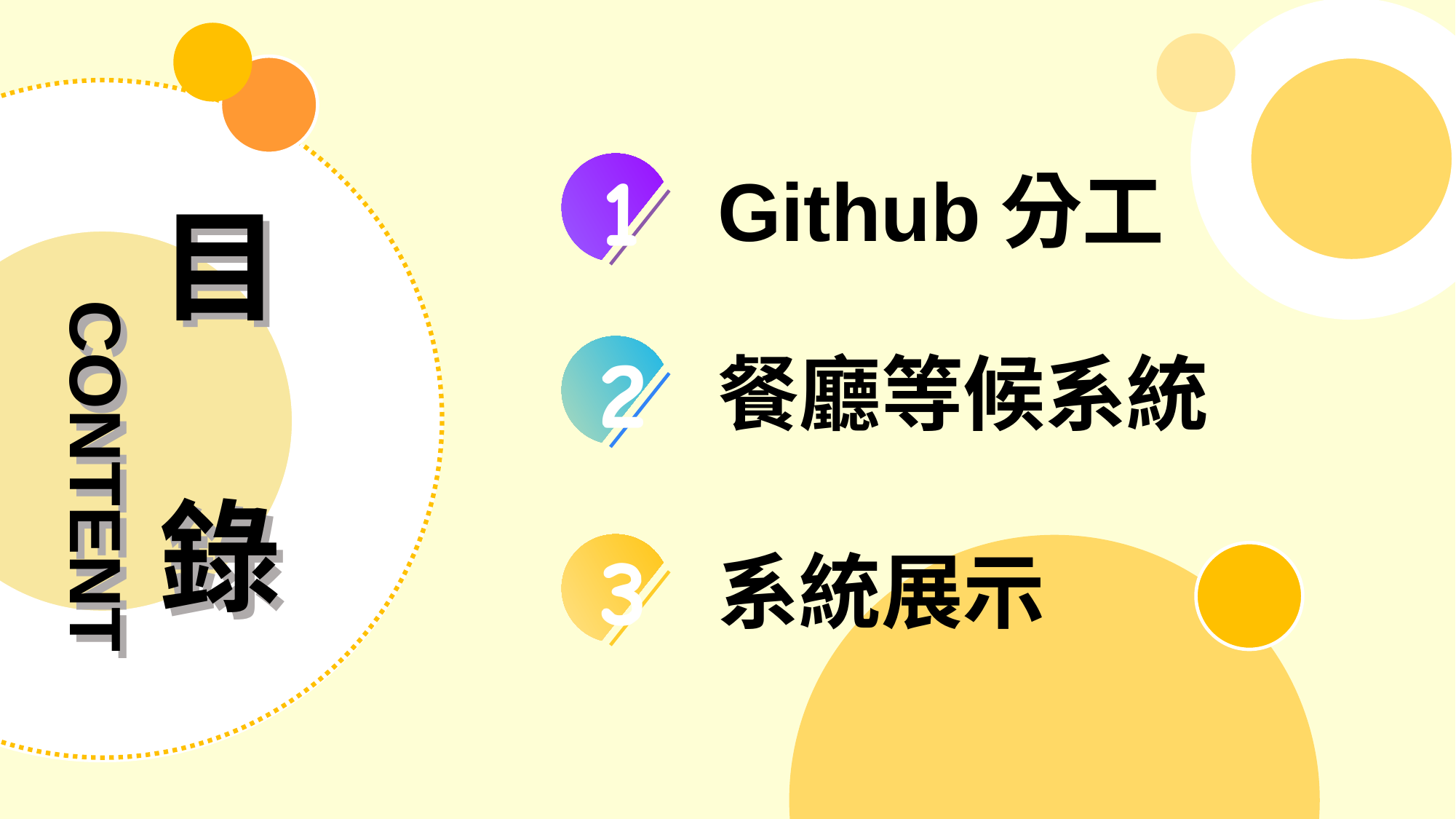

1
Github分工

目

錄
目

錄
CONTENT
CONTENT

2
餐廳等候系統

3
系統展示